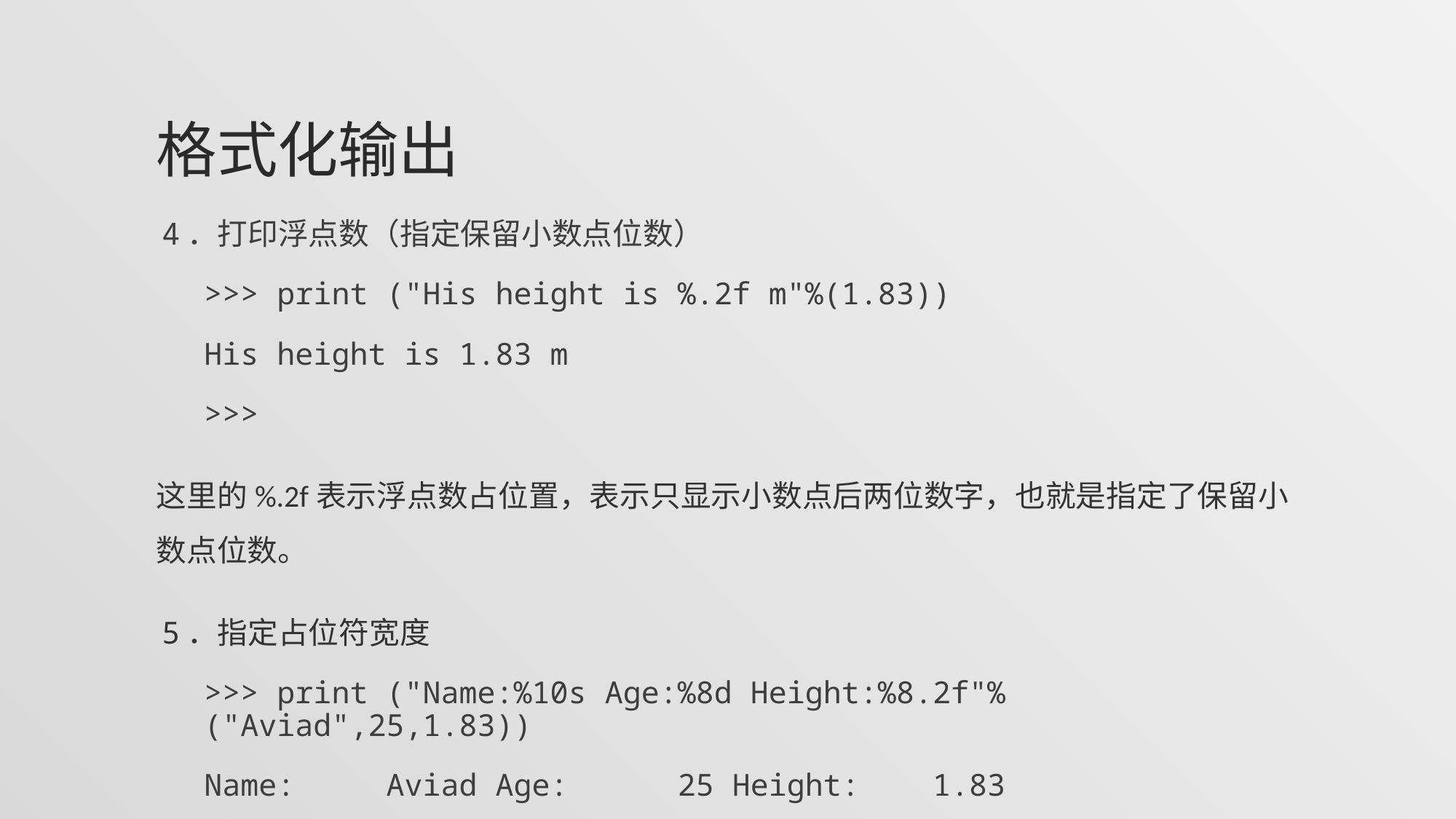

# 格式化输出
4．打印浮点数（指定保留小数点位数）
>>> print ("His height is %.2f m"%(1.83))
His height is 1.83 m
>>>
这里的%.2f表示浮点数占位置，表示只显示小数点后两位数字，也就是指定了保留小数点位数。
5．指定占位符宽度
>>> print ("Name:%10s Age:%8d Height:%8.2f"%("Aviad",25,1.83))
Name:     Aviad Age:      25 Height:    1.83